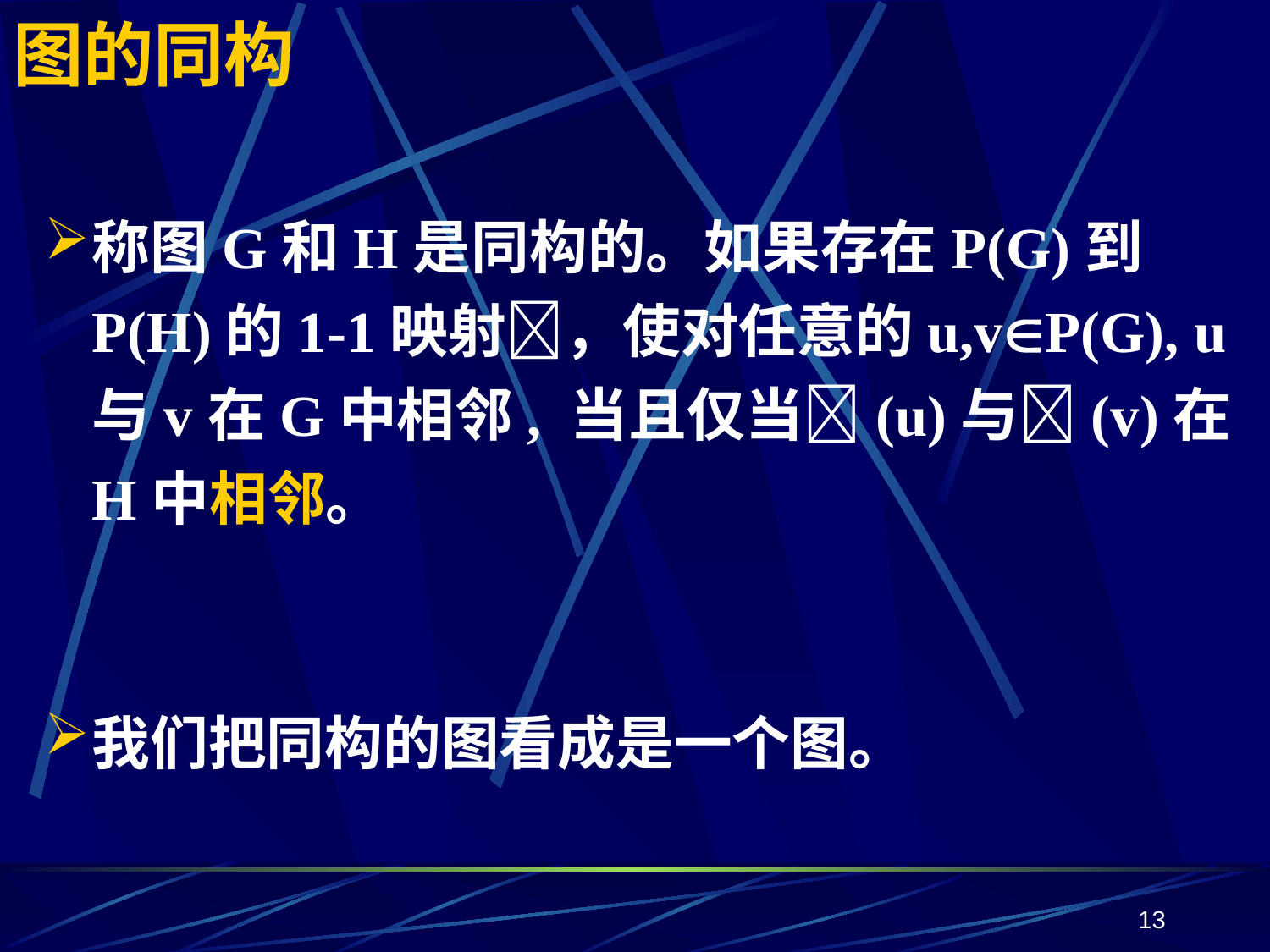

# 图的同构
称图G和H是同构的。如果存在P(G)到P(H)的1-1映射σ，使对任意的u,v∈P(G), u与v在G中相邻, 当且仅当σ(u)与σ(v)在H中相邻。

我们把同构的图看成是一个图。

13